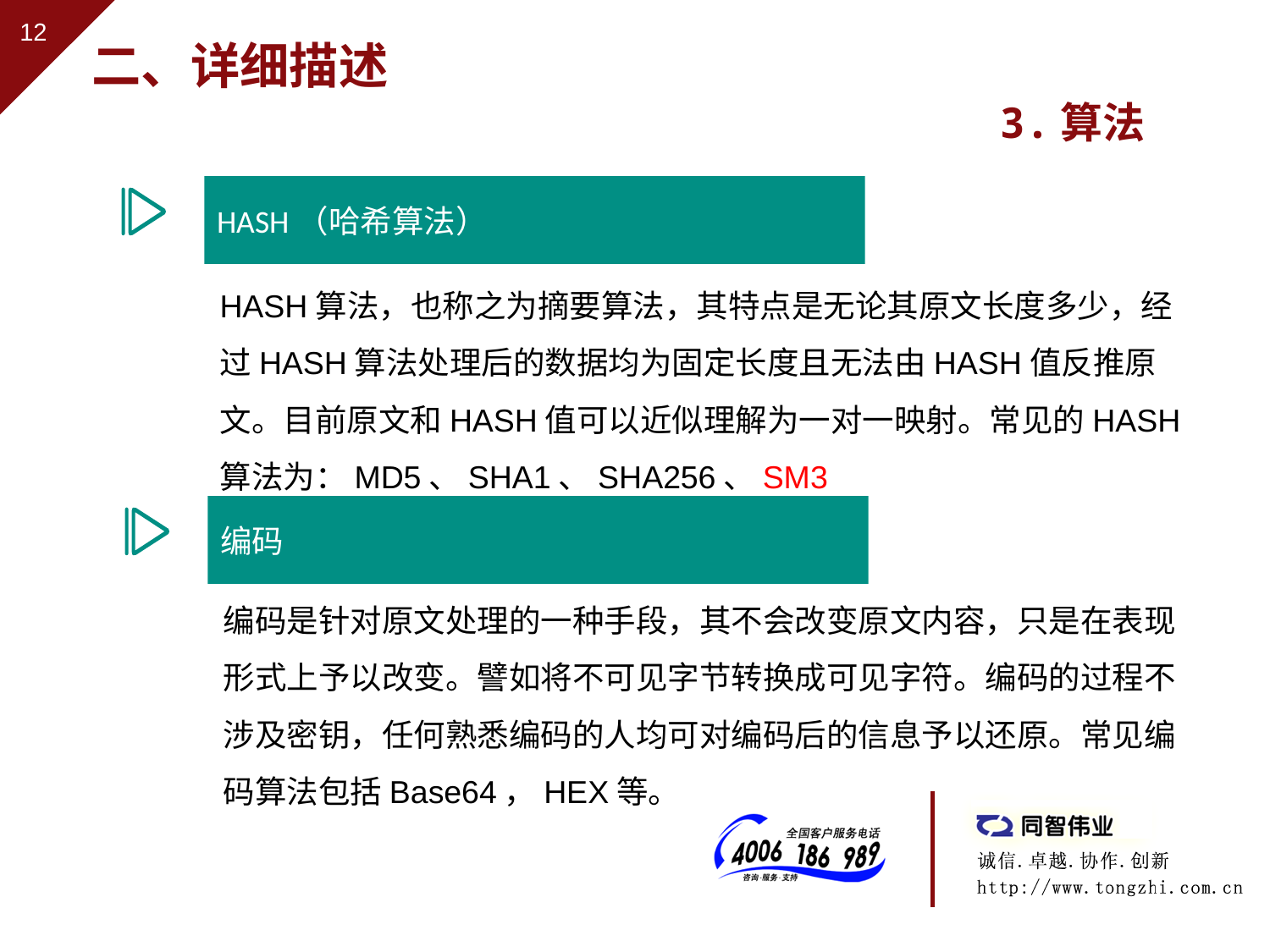

# 二、详细描述
3.算法
HASH（哈希算法）

HASH算法，也称之为摘要算法，其特点是无论其原文长度多少，经过HASH算法处理后的数据均为固定长度且无法由HASH值反推原文。目前原文和HASH值可以近似理解为一对一映射。常见的HASH算法为：MD5、SHA1、SHA256、SM3
编码

编码是针对原文处理的一种手段，其不会改变原文内容，只是在表现形式上予以改变。譬如将不可见字节转换成可见字符。编码的过程不涉及密钥，任何熟悉编码的人均可对编码后的信息予以还原。常见编码算法包括Base64，HEX等。